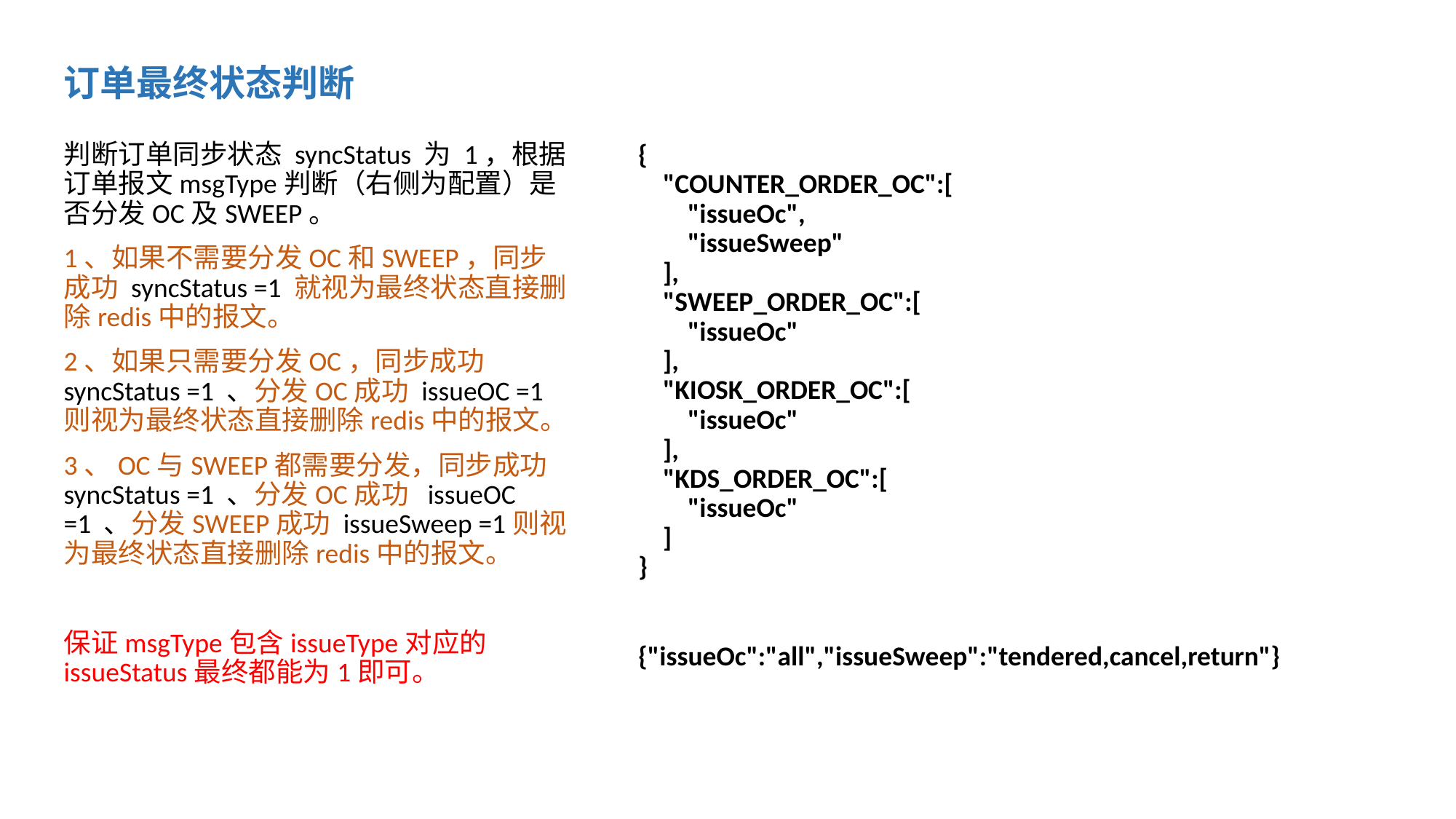

订单最终状态判断

判断订单同步状态 syncStatus 为 1，根据订单报文msgType判断（右侧为配置）是否分发OC及SWEEP。
1、如果不需要分发OC和SWEEP，同步成功 syncStatus =1 就视为最终状态直接删除redis中的报文。
2、如果只需要分发OC，同步成功syncStatus =1 、分发OC成功 issueOC =1 则视为最终状态直接删除redis中的报文。
3、OC与SWEEP都需要分发，同步成功syncStatus =1 、分发OC成功  issueOC =1 、分发SWEEP成功 issueSweep =1则视为最终状态直接删除redis中的报文。

保证msgType包含issueType对应的issueStatus最终都能为1即可。

{
    "COUNTER_ORDER_OC":[
        "issueOc",
        "issueSweep"
    ],
    "SWEEP_ORDER_OC":[
        "issueOc"
    ],
    "KIOSK_ORDER_OC":[
        "issueOc"
    ],
    "KDS_ORDER_OC":[
        "issueOc"
    ]
}

{"issueOc":"all","issueSweep":"tendered,cancel,return"}